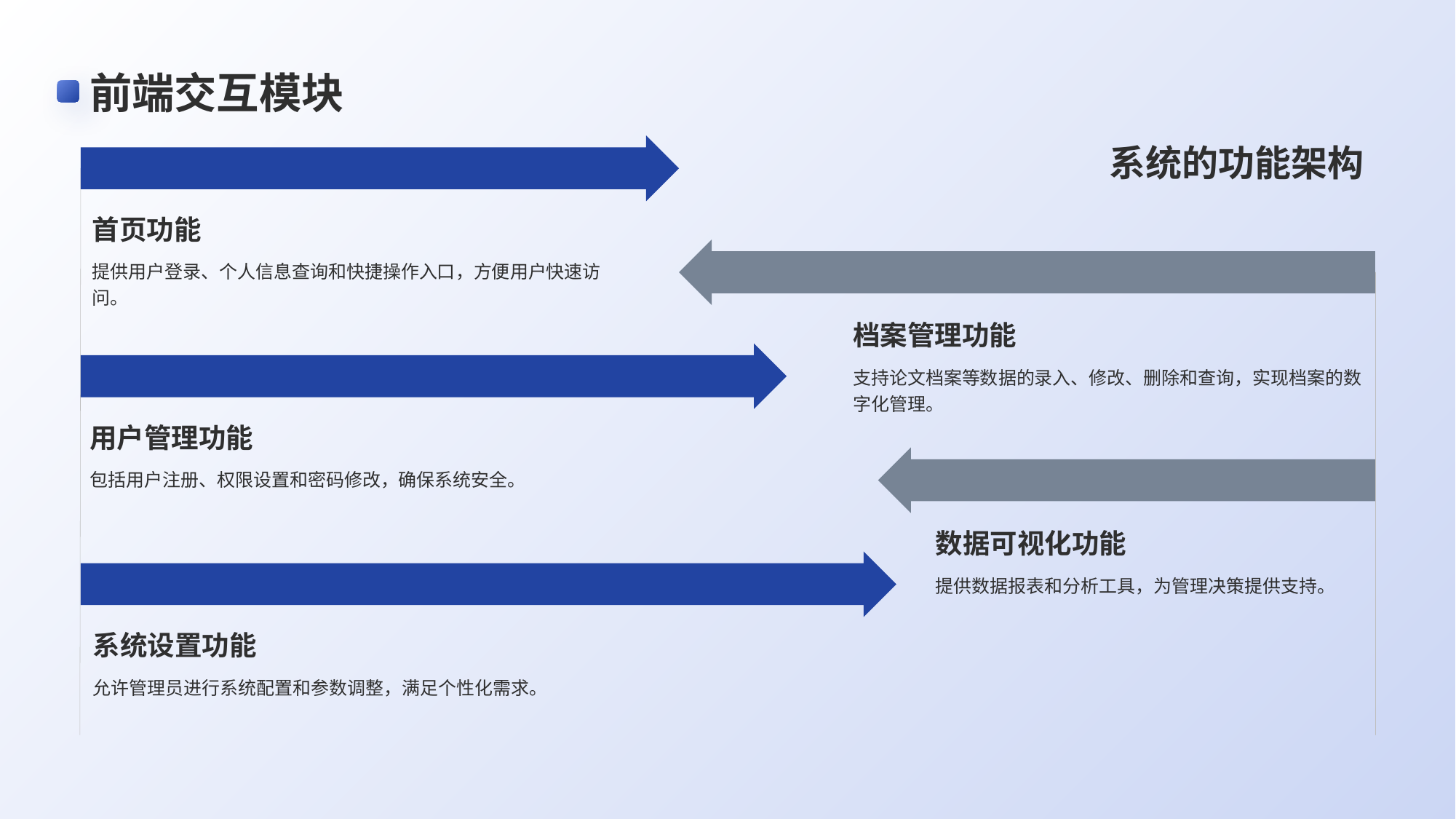

# 前端交互模块
系统的功能架构

首页功能
提供用户登录、个人信息查询和快捷操作入口，方便用户快速访问。

档案管理功能
支持论文档案等数据的录入、修改、删除和查询，实现档案的数字化管理。

用户管理功能
包括用户注册、权限设置和密码修改，确保系统安全。

数据可视化功能
提供数据报表和分析工具，为管理决策提供支持。

系统设置功能
允许管理员进行系统配置和参数调整，满足个性化需求。